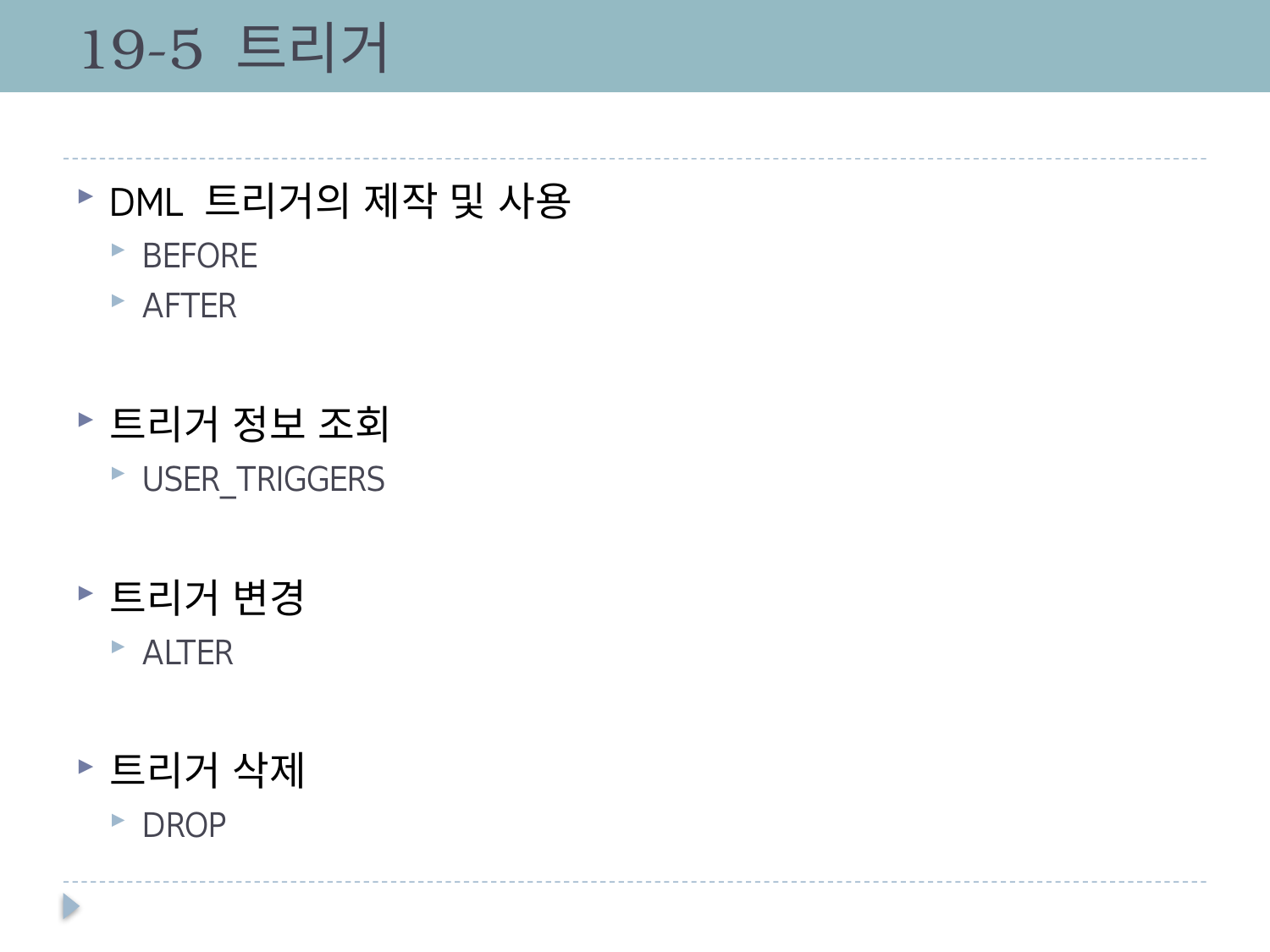

# 19-5 트리거
DML 트리거의 제작 및 사용
BEFORE
AFTER

트리거 정보 조회
USER_TRIGGERS

트리거 변경
ALTER

트리거 삭제
DROP